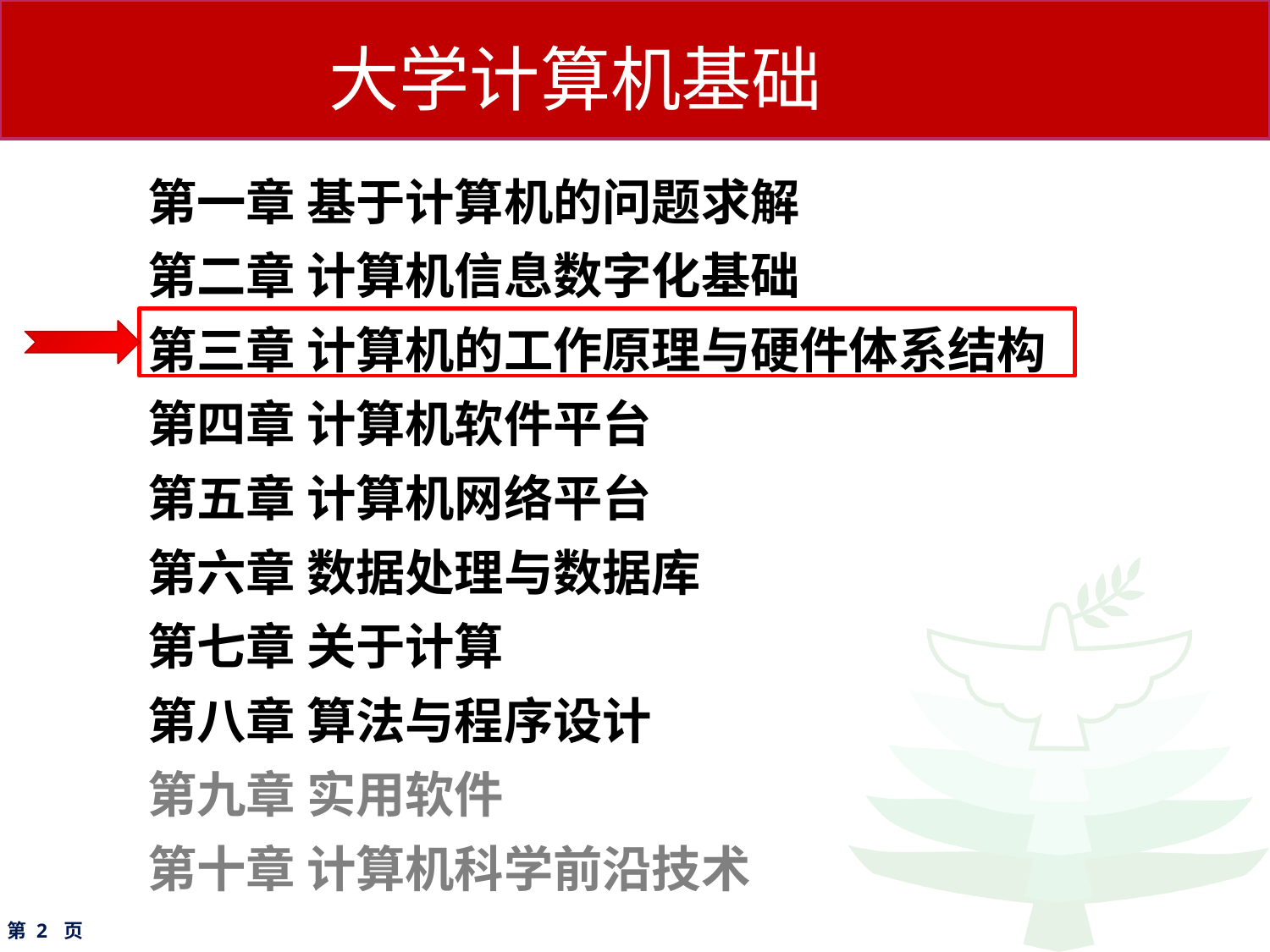

大学计算机基础
第一章 基于计算机的问题求解
第二章 计算机信息数字化基础
第三章 计算机的工作原理与硬件体系结构
第四章 计算机软件平台
第五章 计算机网络平台
第六章 数据处理与数据库
第七章 关于计算
第八章 算法与程序设计
第九章 实用软件
第十章 计算机科学前沿技术